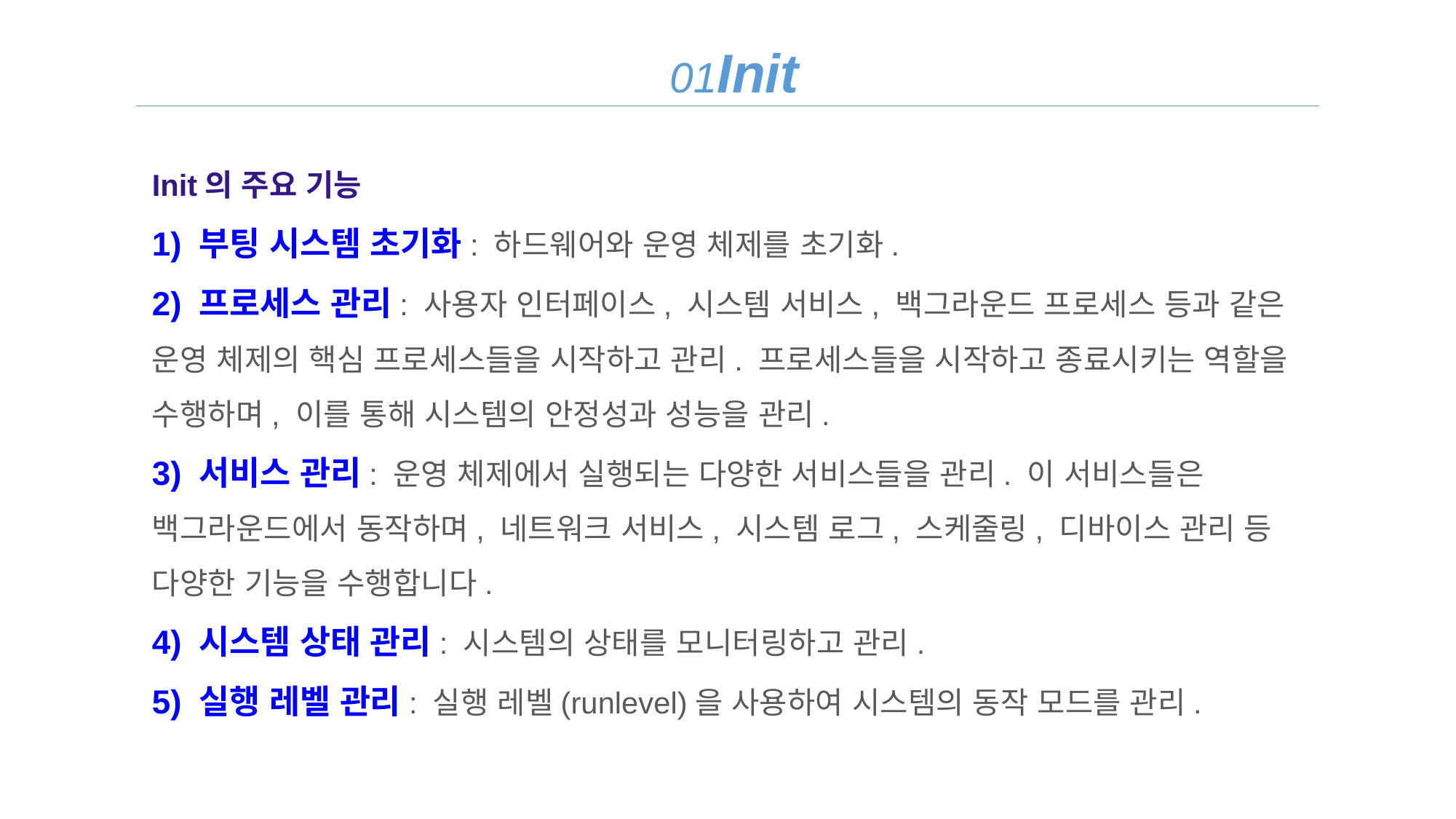

01Init
Init의 주요 기능
1) 부팅 시스템 초기화: 하드웨어와 운영 체제를 초기화.
2) 프로세스 관리: 사용자 인터페이스, 시스템 서비스, 백그라운드 프로세스 등과 같은 운영 체제의 핵심 프로세스들을 시작하고 관리. 프로세스들을 시작하고 종료시키는 역할을 수행하며, 이를 통해 시스템의 안정성과 성능을 관리.
3) 서비스 관리: 운영 체제에서 실행되는 다양한 서비스들을 관리. 이 서비스들은 백그라운드에서 동작하며, 네트워크 서비스, 시스템 로그, 스케줄링, 디바이스 관리 등 다양한 기능을 수행합니다.
4) 시스템 상태 관리: 시스템의 상태를 모니터링하고 관리.
5) 실행 레벨 관리: 실행 레벨(runlevel)을 사용하여 시스템의 동작 모드를 관리.